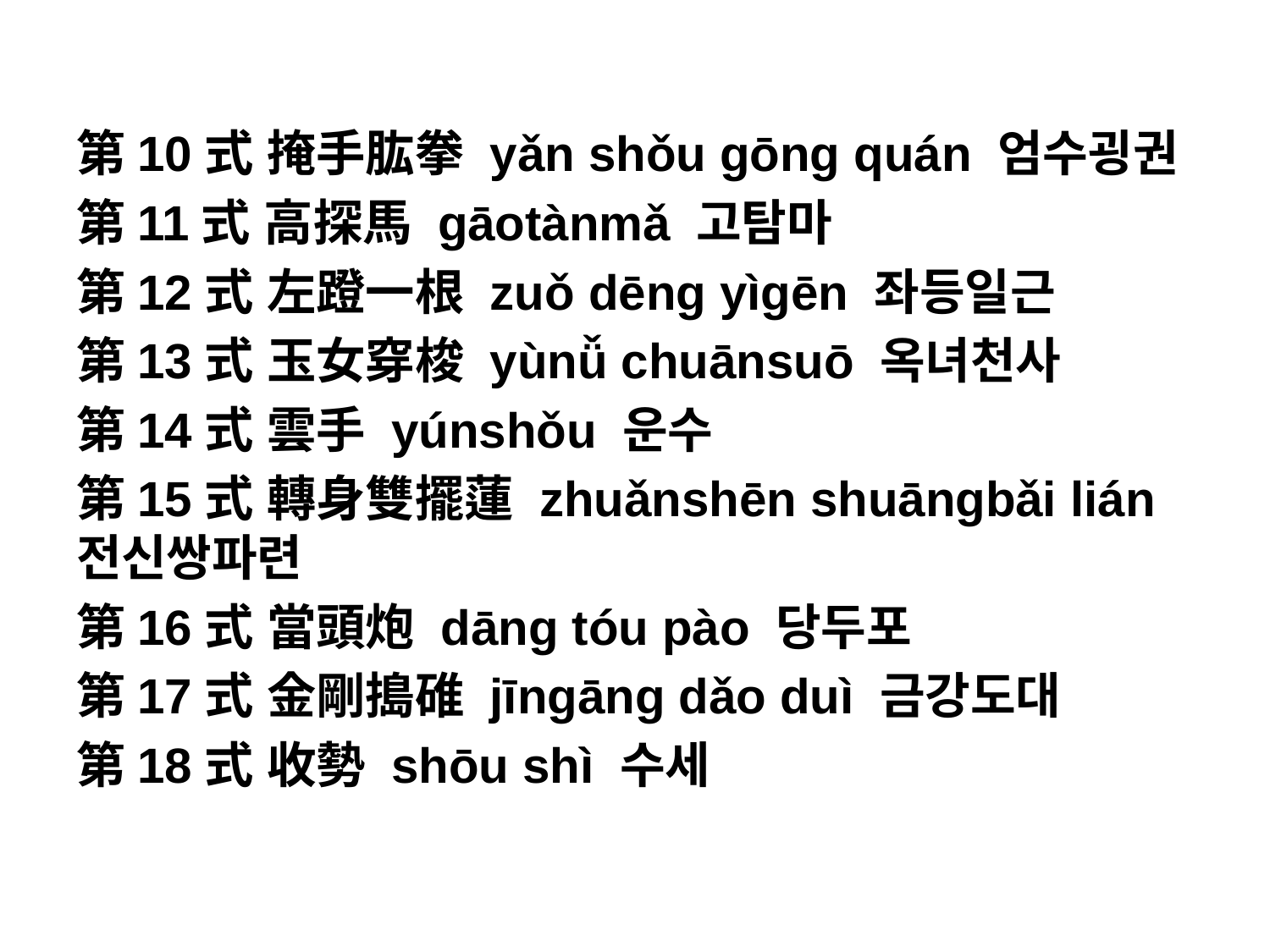

第10式 掩手肱拳 yǎn shǒu gōng quán 엄수굉권
第11式 高探馬 gāotànmǎ 고탐마
第12式 左蹬一根 zuǒ dēng yìgēn 좌등일근
第13式 玉女穿梭 yùnǚ chuānsuō 옥녀천사
第14式 雲手 yúnshǒu 운수
第15式 轉身雙擺蓮 zhuǎnshēn shuāngbǎi lián 전신쌍파련
第16式 當頭炮 dāng tóu pào 당두포
第17式 金剛搗碓 jīngāng dǎo duì 금강도대
第18式 收勢 shōu shì 수세